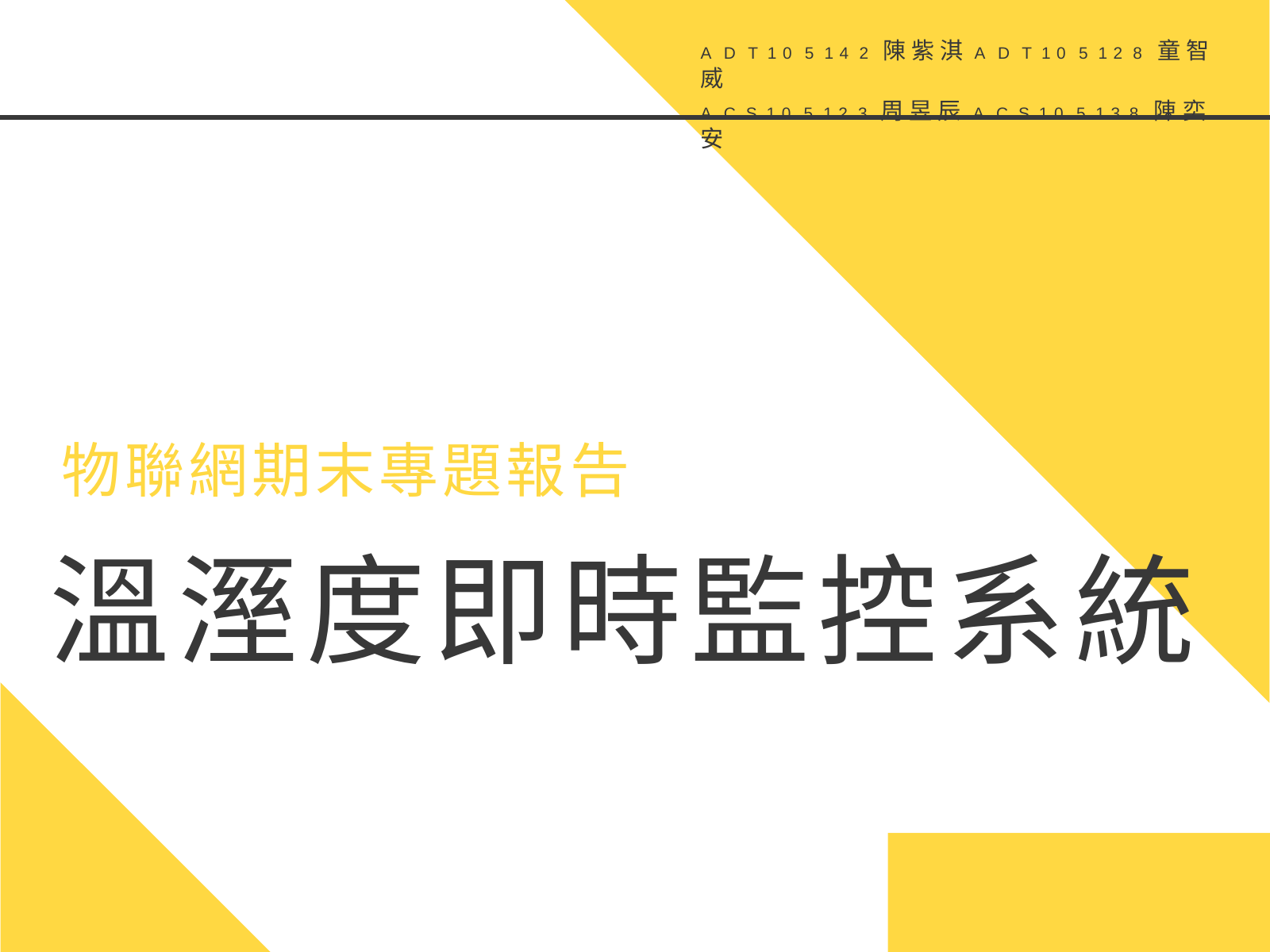

A D T 1 0 5 1 4 2 陳 紫 淇 A D T 1 0 5 1 2 8 童 智 威
A C S 1 0 5 1 2 3 周 昱 ⾠ A C S 1 0 5 1 3 8 陳 奕 安

物聯網期末專題報告
溫溼度即時監控系統